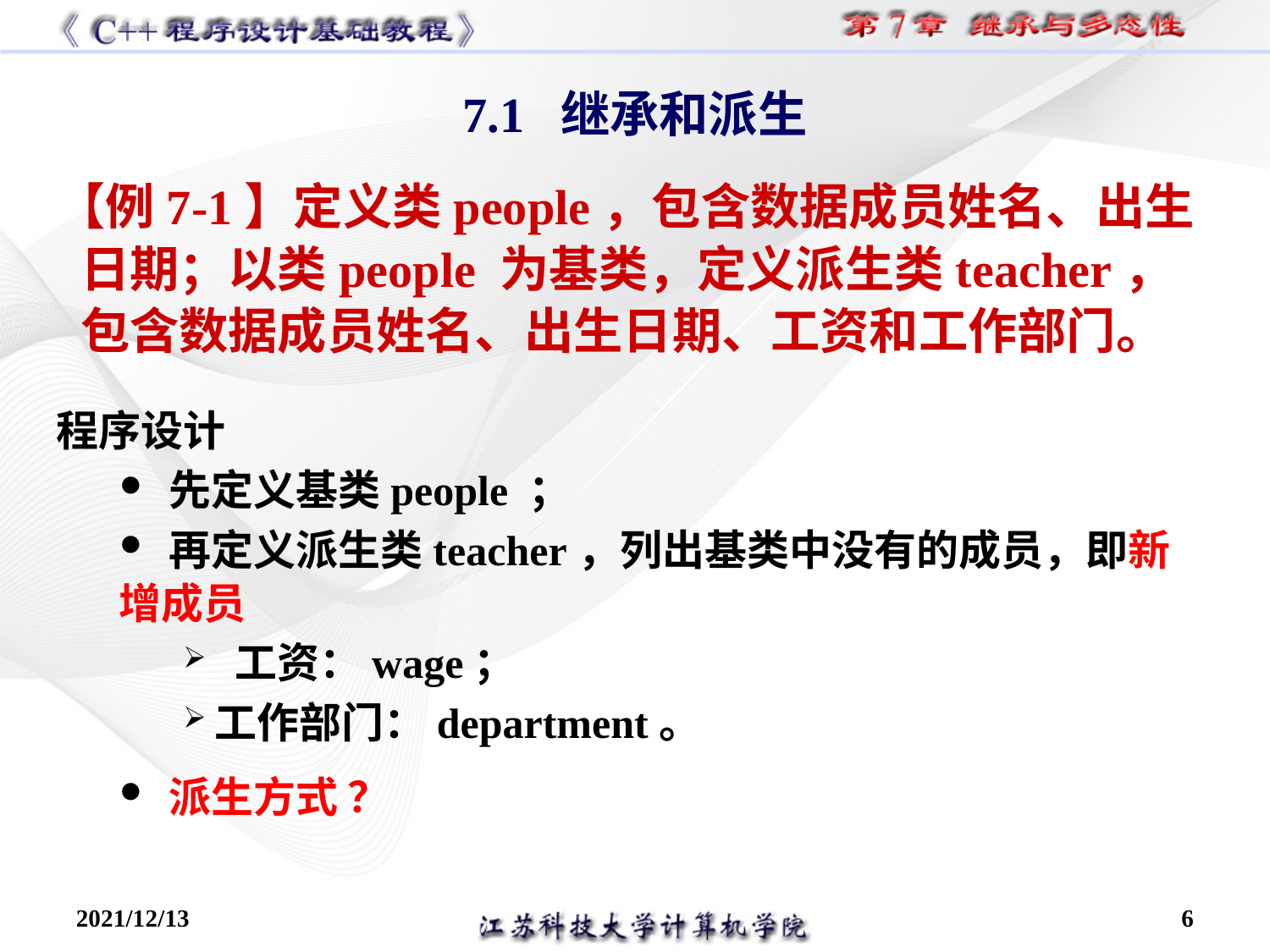

【例7-1】定义类people，包含数据成员姓名、出生日期；以类people 为基类，定义派生类teacher，包含数据成员姓名、出生日期、工资和工作部门。
程序设计
 先定义基类people ；
 再定义派生类teacher，列出基类中没有的成员，即新增成员
 工资：wage；
工作部门：department。
 派生方式 ？
7.1  继承和派生